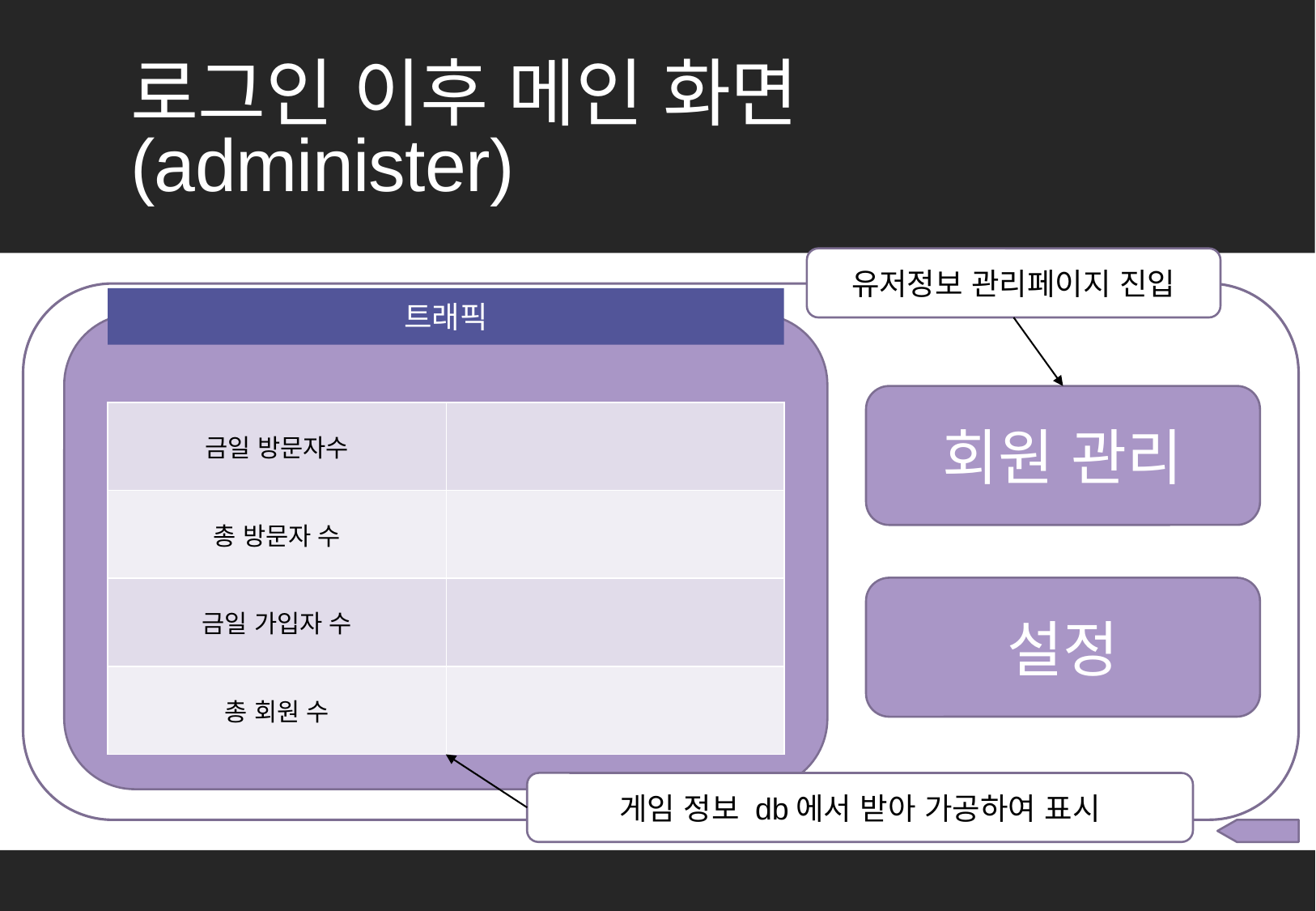

# 로그인 화면
로그인 이후 메인 화면(administer)
유저정보 관리페이지 진입

트래픽

회원 관리
| 금일 방문자수 |  |
| --- | --- |
| 총 방문자 수 |  |
| 금일 가입자 수 |  |
| 총 회원 수 |  |
설정
게임 정보 db에서 받아 가공하여 표시